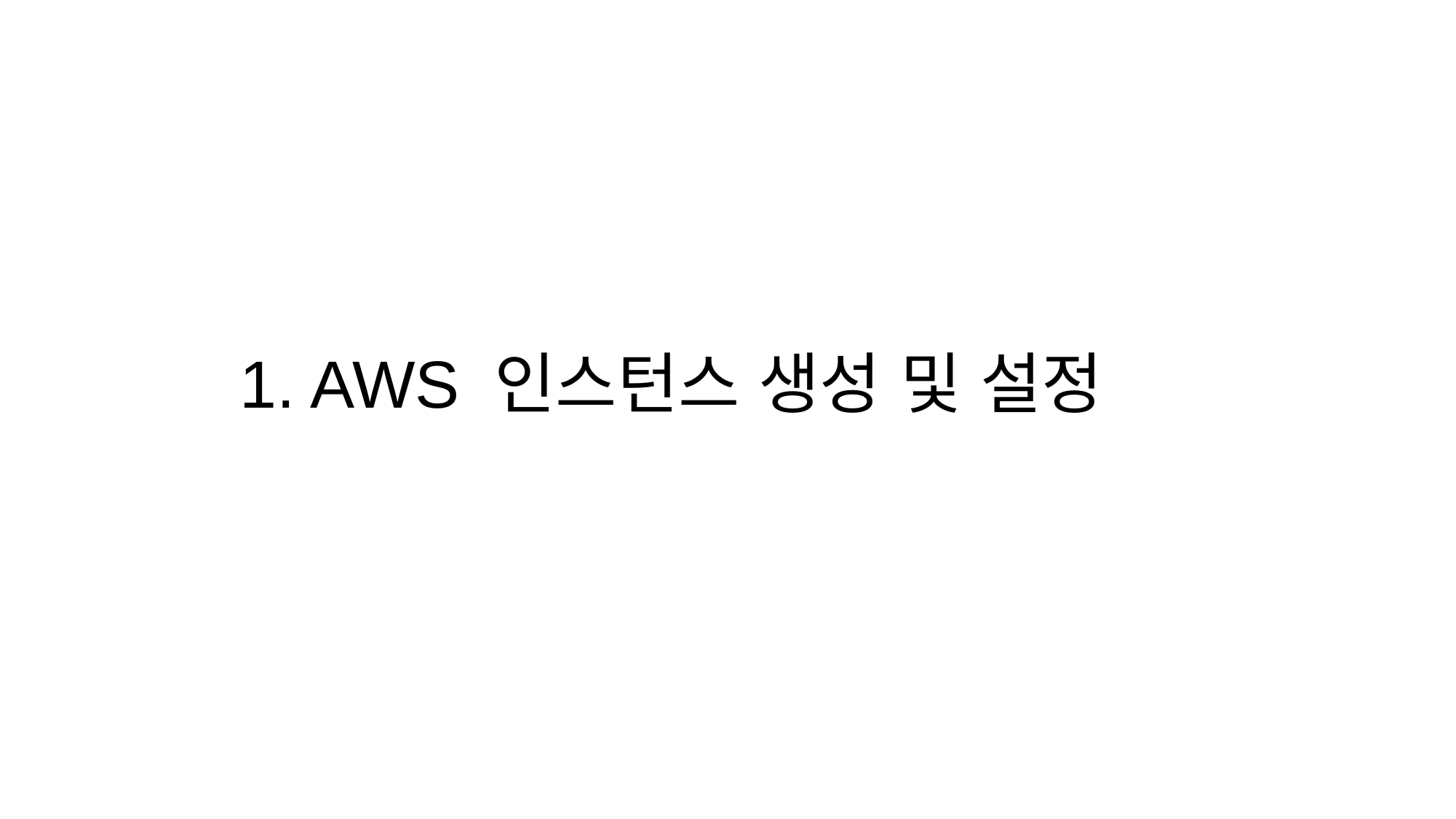

# 1. AWS 인스턴스 생성 및 설정